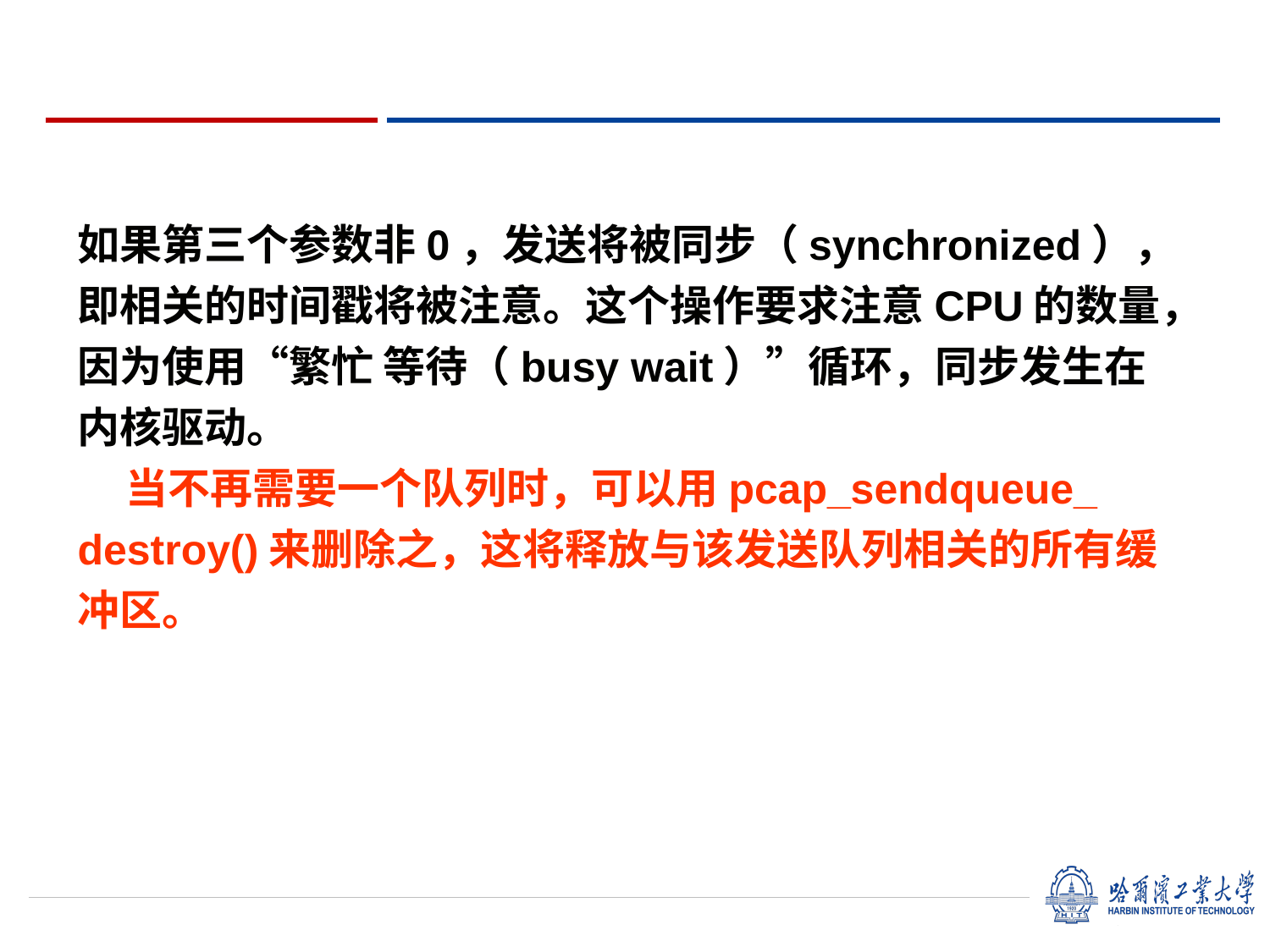

如果第三个参数非0，发送将被同步（synchronized），即相关的时间戳将被注意。这个操作要求注意CPU的数量，因为使用“繁忙 等待（busy wait）”循环，同步发生在内核驱动。
    当不再需要一个队列时，可以用pcap_sendqueue_ destroy()来删除之，这将释放与该发送队列相关的所有缓冲区。

68